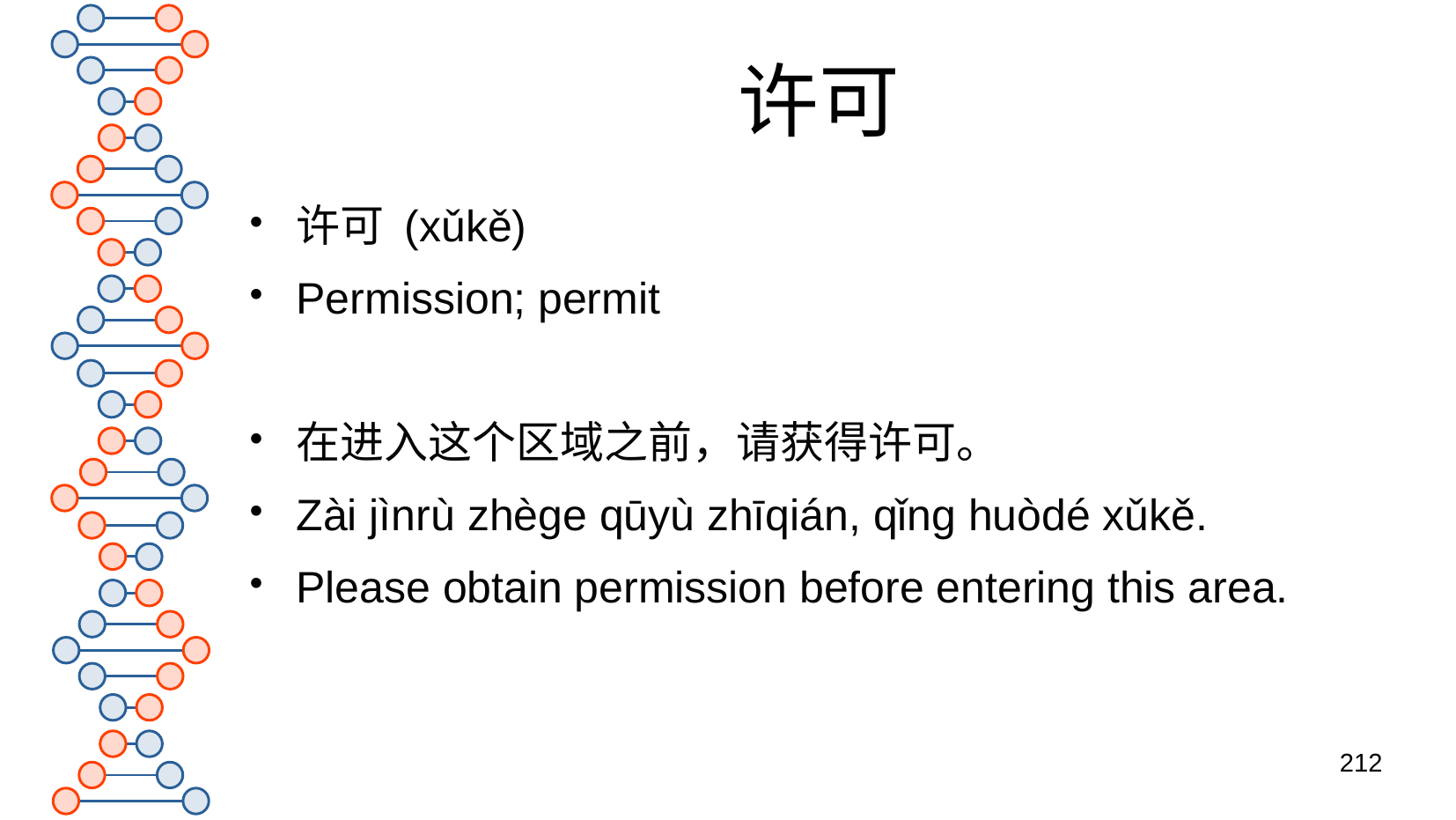

# 许可
许可 (xǔkě)
Permission; permit

在进入这个区域之前，请获得许可。
Zài jìnrù zhège qūyù zhīqián, qǐng huòdé xǔkě.
Please obtain permission before entering this area.

212